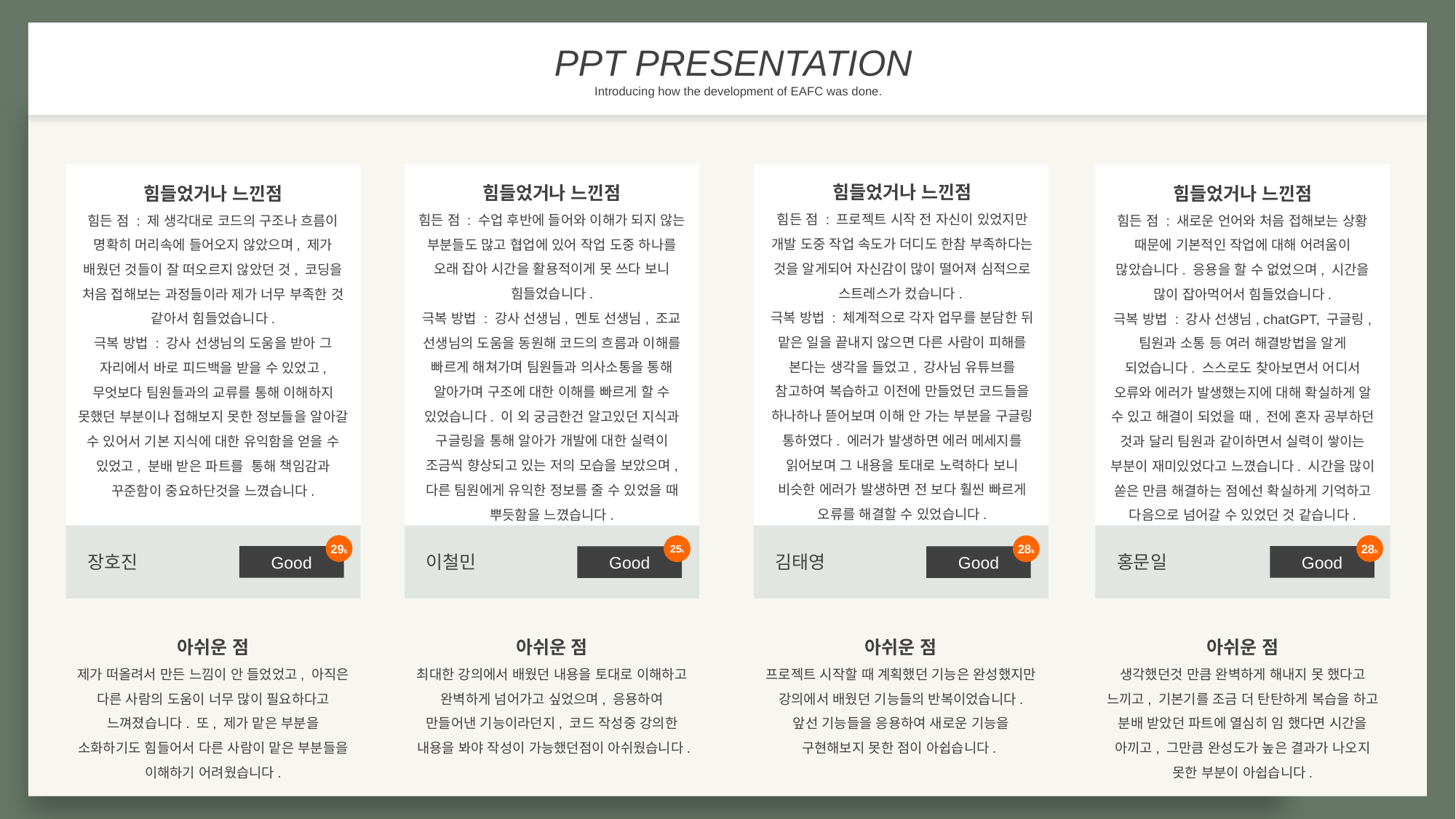

PPT PRESENTATION
Introducing how the development of EAFC was done.

힘들었거나 느낀점
힘든 점 : 프로젝트 시작 전 자신이 있었지만 개발 도중 작업 속도가 더디도 한참 부족하다는 것을 알게되어 자신감이 많이 떨어져 심적으로 스트레스가 컸습니다.
극복 방법 : 체계적으로 각자 업무를 분담한 뒤 맡은 일을 끝내지 않으면 다른 사람이 피해를 본다는 생각을 들었고, 강사님 유튜브를 참고하여 복습하고 이전에 만들었던 코드들을 하나하나 뜯어보며 이해 안 가는 부분을 구글링 통하였다. 에러가 발생하면 에러 메세지를 읽어보며 그 내용을 토대로 노력하다 보니 비슷한 에러가 발생하면 전 보다 훨씬 빠르게 오류를 해결할 수 있었습니다.
힘들었거나 느낀점
힘든 점 : 수업 후반에 들어와 이해가 되지 않는 부분들도 많고 협업에 있어 작업 도중 하나를 오래 잡아 시간을 활용적이게 못 쓰다 보니 힘들었습니다.
극복 방법 : 강사 선생님, 멘토 선생님, 조교 선생님의 도움을 동원해 코드의 흐름과 이해를 빠르게 해쳐가며 팀원들과 의사소통을 통해 알아가며 구조에 대한 이해를 빠르게 할 수 있었습니다. 이 외 궁금한건 알고있던 지식과 구글링을 통해 알아가 개발에 대한 실력이 조금씩 향상되고 있는 저의 모습을 보았으며, 다른 팀원에게 유익한 정보를 줄 수 있었을 때 뿌듯함을 느꼈습니다.
힘들었거나 느낀점
힘든 점 : 제 생각대로 코드의 구조나 흐름이 명확히 머리속에 들어오지 않았으며, 제가 배웠던 것들이 잘 떠오르지 않았던 것, 코딩을 처음 접해보는 과정들이라 제가 너무 부족한 것 같아서 힘들었습니다.
극복 방법 : 강사 선생님의 도움을 받아 그 자리에서 바로 피드백을 받을 수 있었고, 무엇보다 팀원들과의 교류를 통해 이해하지 못했던 부분이나 접해보지 못한 정보들을 알아갈 수 있어서 기본 지식에 대한 유익함을 얻을 수 있었고, 분배 받은 파트를  통해 책임감과 꾸준함이 중요하단것을 느꼈습니다.
힘들었거나 느낀점
힘든 점 : 새로운 언어와 처음 접해보는 상황 때문에 기본적인 작업에 대해 어려움이 많았습니다. 응용을 할 수 없었으며, 시간을 많이 잡아먹어서 힘들었습니다.
극복 방법 : 강사 선생님, chatGPT, 구글링, 팀원과 소통 등 여러 해결방법을 알게 되었습니다. 스스로도 찾아보면서 어디서 오류와 에러가 발생했는지에 대해 확실하게 알 수 있고 해결이 되었을 때, 전에 혼자 공부하던 것과 달리 팀원과 같이하면서 실력이 쌓이는 부분이 재미있었다고 느꼈습니다. 시간을 많이 쏟은 만큼 해결하는 점에선 확실하게 기억하고 다음으로 넘어갈 수 있었던 것 같습니다.
장호진
이철민
김태영
홍문일
29k
28k
25k
28k
Good
Good
Good
Good
아쉬운 점
제가 떠올려서 만든 느낌이 안 들었었고, 아직은 다른 사람의 도움이 너무 많이 필요하다고 느껴졌습니다. 또, 제가 맡은 부분을 소화하기도 힘들어서 다른 사람이 맡은 부분들을 이해하기 어려웠습니다.
아쉬운 점
최대한 강의에서 배웠던 내용을 토대로 이해하고 완벽하게 넘어가고 싶었으며, 응용하여 만들어낸 기능이라던지, 코드 작성중 강의한 내용을 봐야 작성이 가능했던점이 아쉬웠습니다.
아쉬운 점
프로젝트 시작할 때 계획했던 기능은 완성했지만 강의에서 배웠던 기능들의 반복이었습니다. 앞선 기능들을 응용하여 새로운 기능을 구현해보지 못한 점이 아쉽습니다.
아쉬운 점
생각했던것 만큼 완벽하게 해내지 못 했다고 느끼고, 기본기를 조금 더 탄탄하게 복습을 하고 분배 받았던 파트에 열심히 임 했다면 시간을 아끼고, 그만큼 완성도가 높은 결과가 나오지 못한 부분이 아쉽습니다.